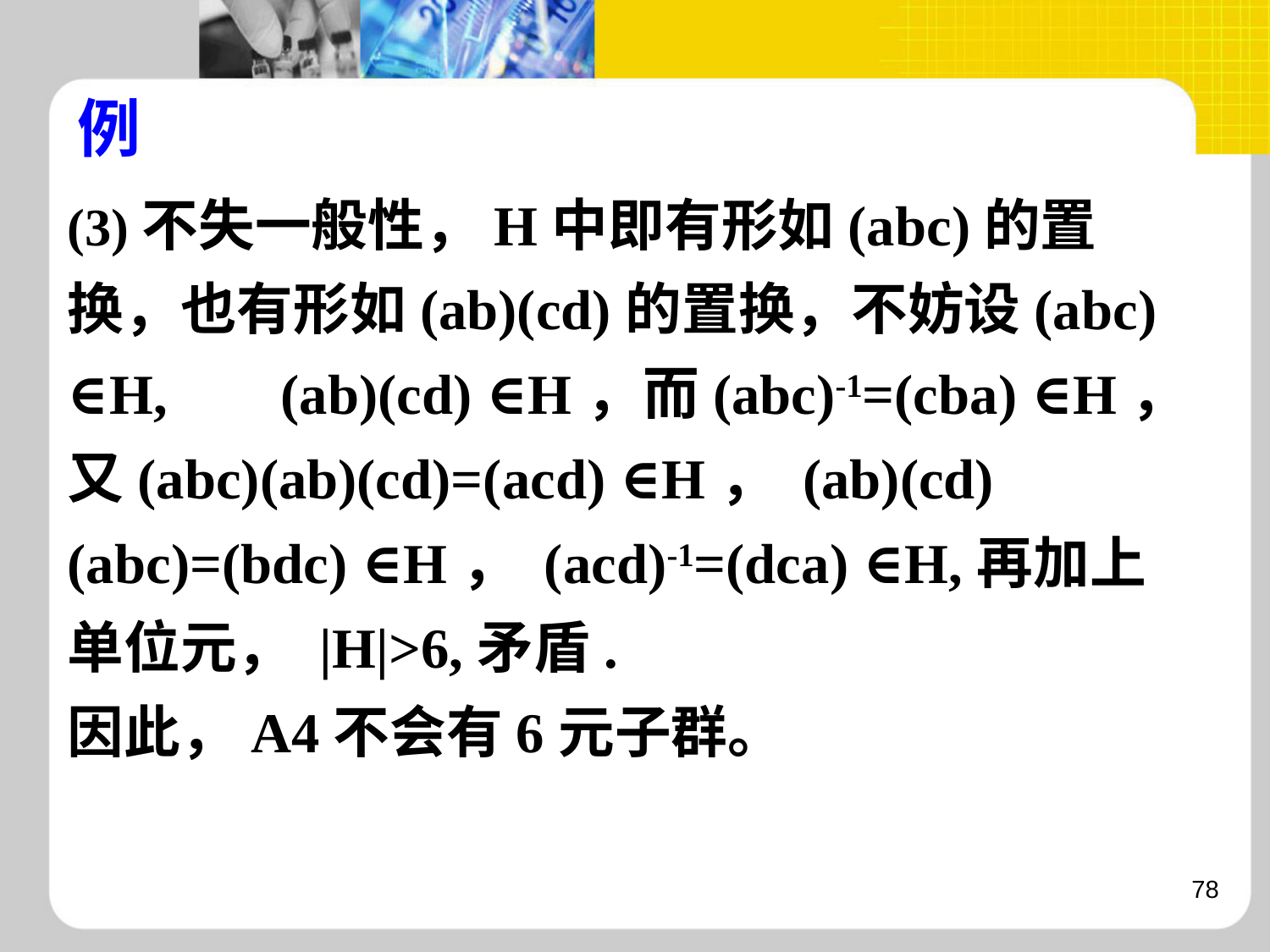

# 例
(3)不失一般性，H中即有形如(abc)的置换，也有形如(ab)(cd)的置换，不妨设(abc) ∈H,        (ab)(cd) ∈H，而(abc)-1=(cba) ∈H，又(abc)(ab)(cd)=(acd) ∈H， (ab)(cd)(abc)=(bdc) ∈H， (acd)-1=(dca) ∈H,再加上单位元， |H|>6,矛盾.
因此，A4不会有6元子群。

78